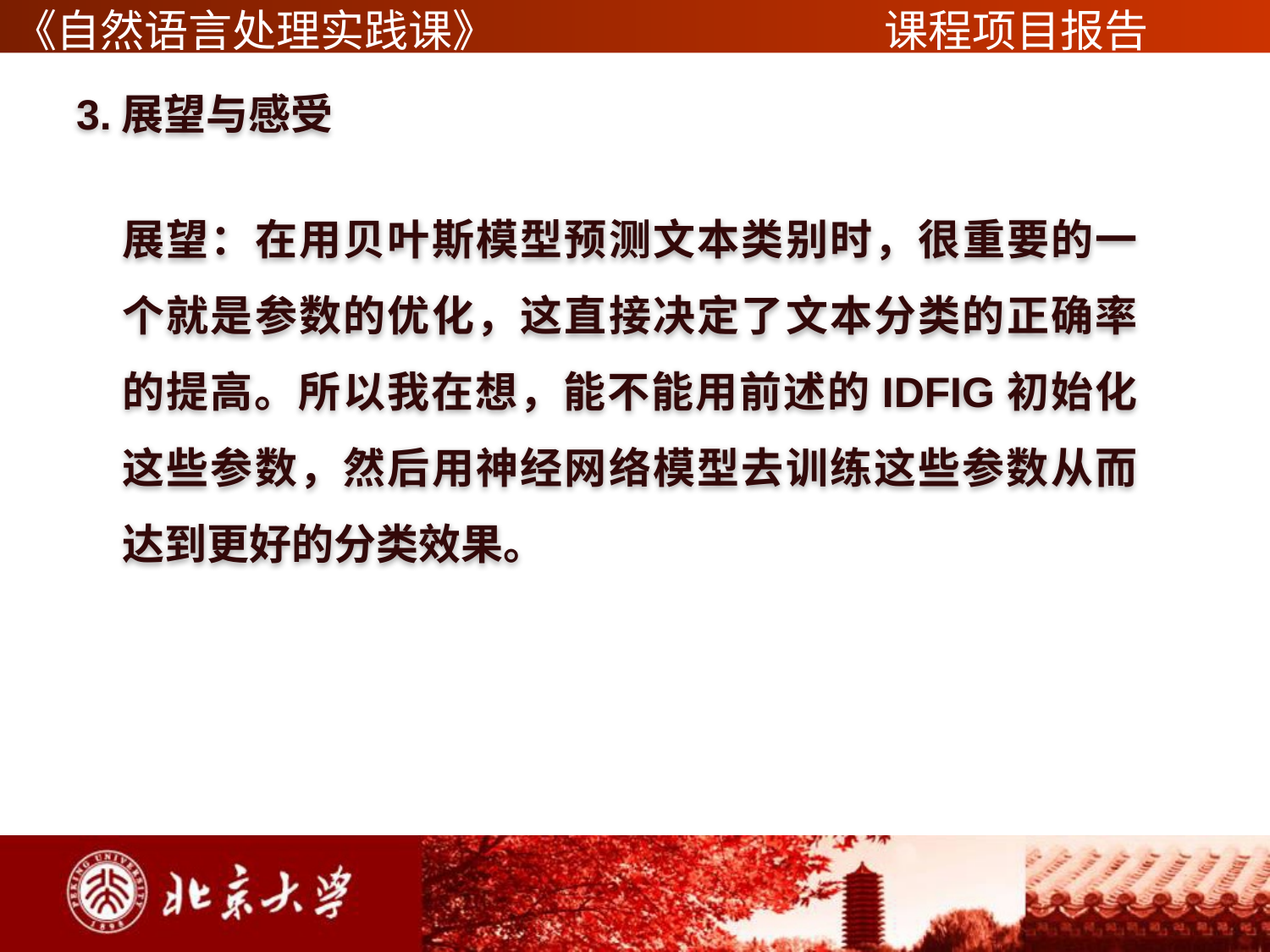

3.展望与感受
展望：在用贝叶斯模型预测文本类别时，很重要的一个就是参数的优化，这直接决定了文本分类的正确率的提高。所以我在想，能不能用前述的IDFIG初始化这些参数，然后用神经网络模型去训练这些参数从而达到更好的分类效果。